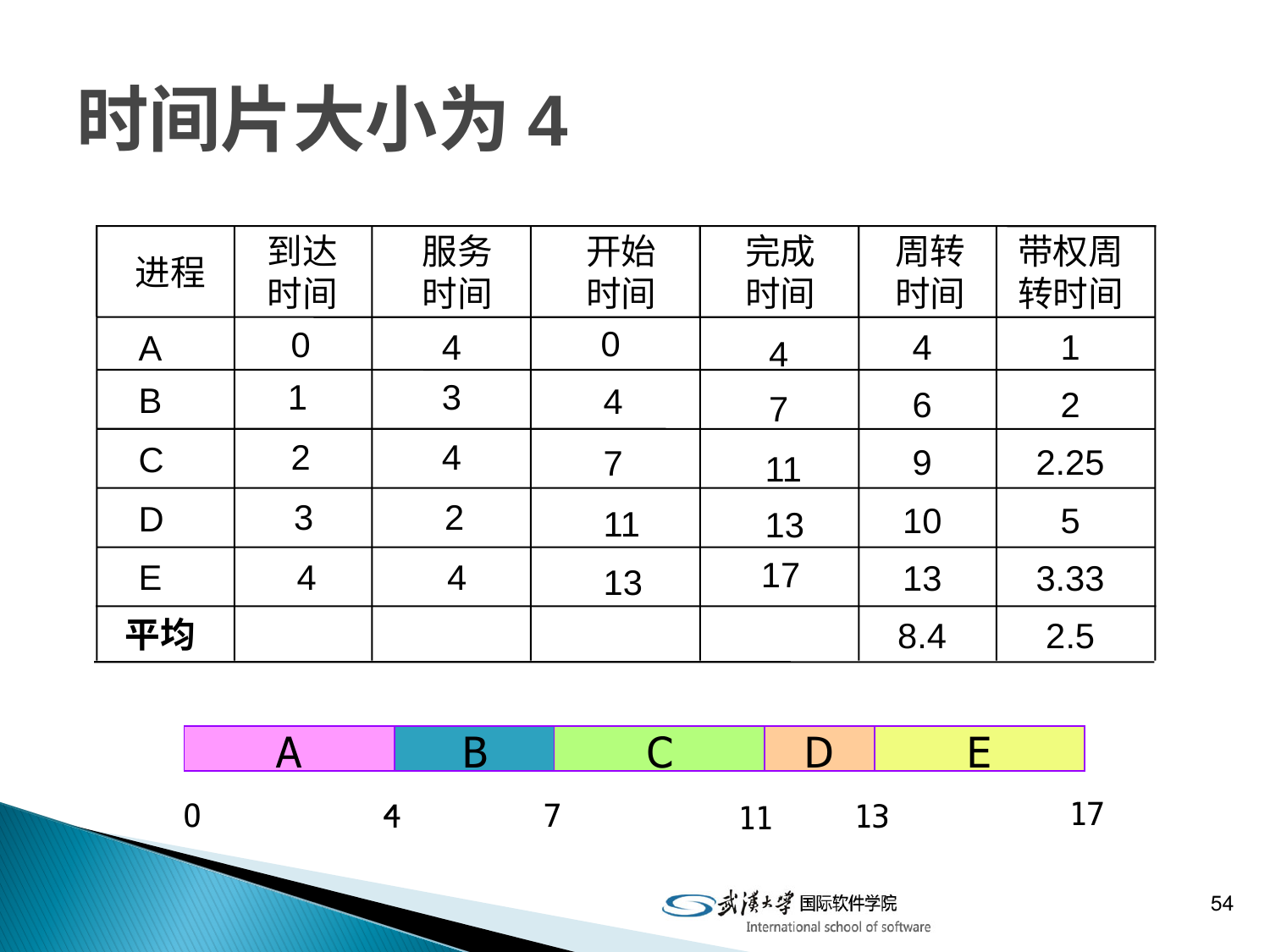

# 时间片大小为4
 进程

到达
时间

服务
时间

开始
时间

完成
时间
周转
时间

带权周转时间

     0
     4
     7
     11
     13
   0
    4
   A

4
6
9
10
13
8.4
1
2
2.25
5
3.33
2.5
    4
    7
    11
    13
    17
   1
    3
   B

   2
    4
   C

   3
    2
   D

   4
    4
   E

平均

A
B
C
D
E
17
0
7
4
13
11